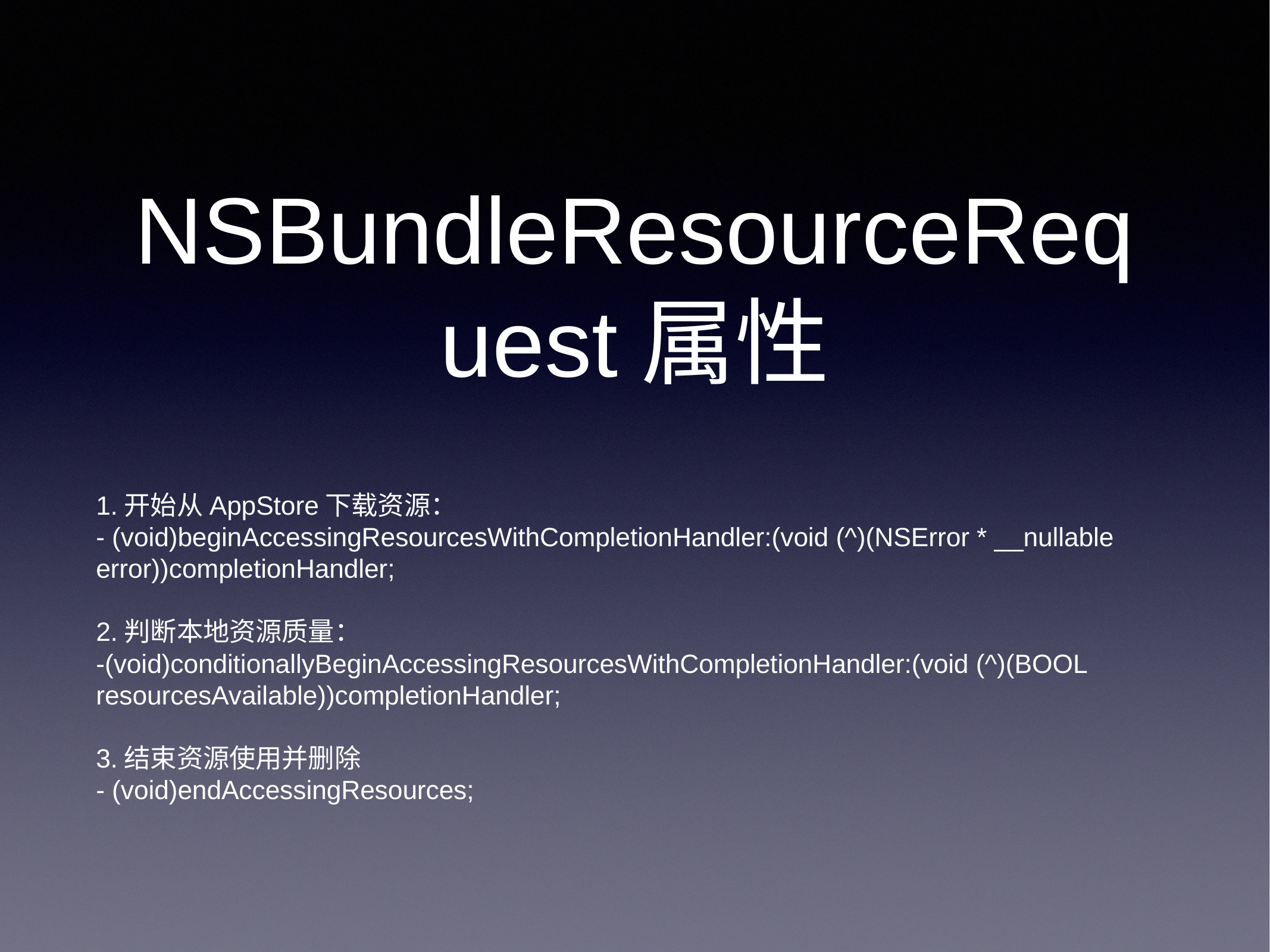

# NSBundleResourceRequest属性
1.开始从AppStore下载资源：
- (void)beginAccessingResourcesWithCompletionHandler:(void (^)(NSError * __nullable error))completionHandler;

2.判断本地资源质量：
-(void)conditionallyBeginAccessingResourcesWithCompletionHandler:(void (^)(BOOL resourcesAvailable))completionHandler;

3.结束资源使用并删除
- (void)endAccessingResources;